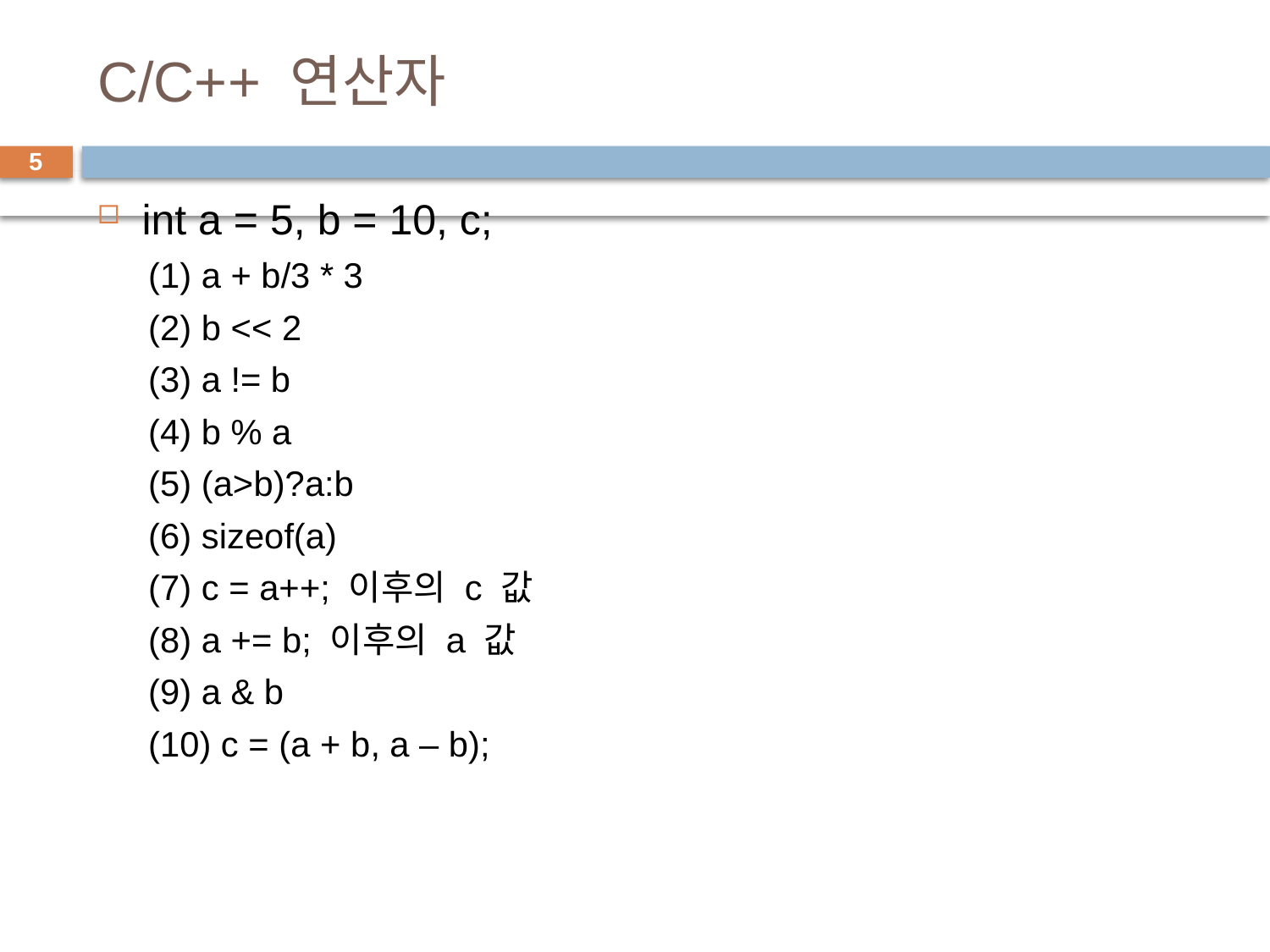

# C/C++ 연산자
5
int a = 5, b = 10, c;
(1) a + b/3 * 3
(2) b << 2
(3) a != b
(4) b % a
(5) (a>b)?a:b
(6) sizeof(a)
(7) c = a++; 이후의 c 값
(8) a += b; 이후의 a 값
(9) a & b
(10) c = (a + b, a – b);